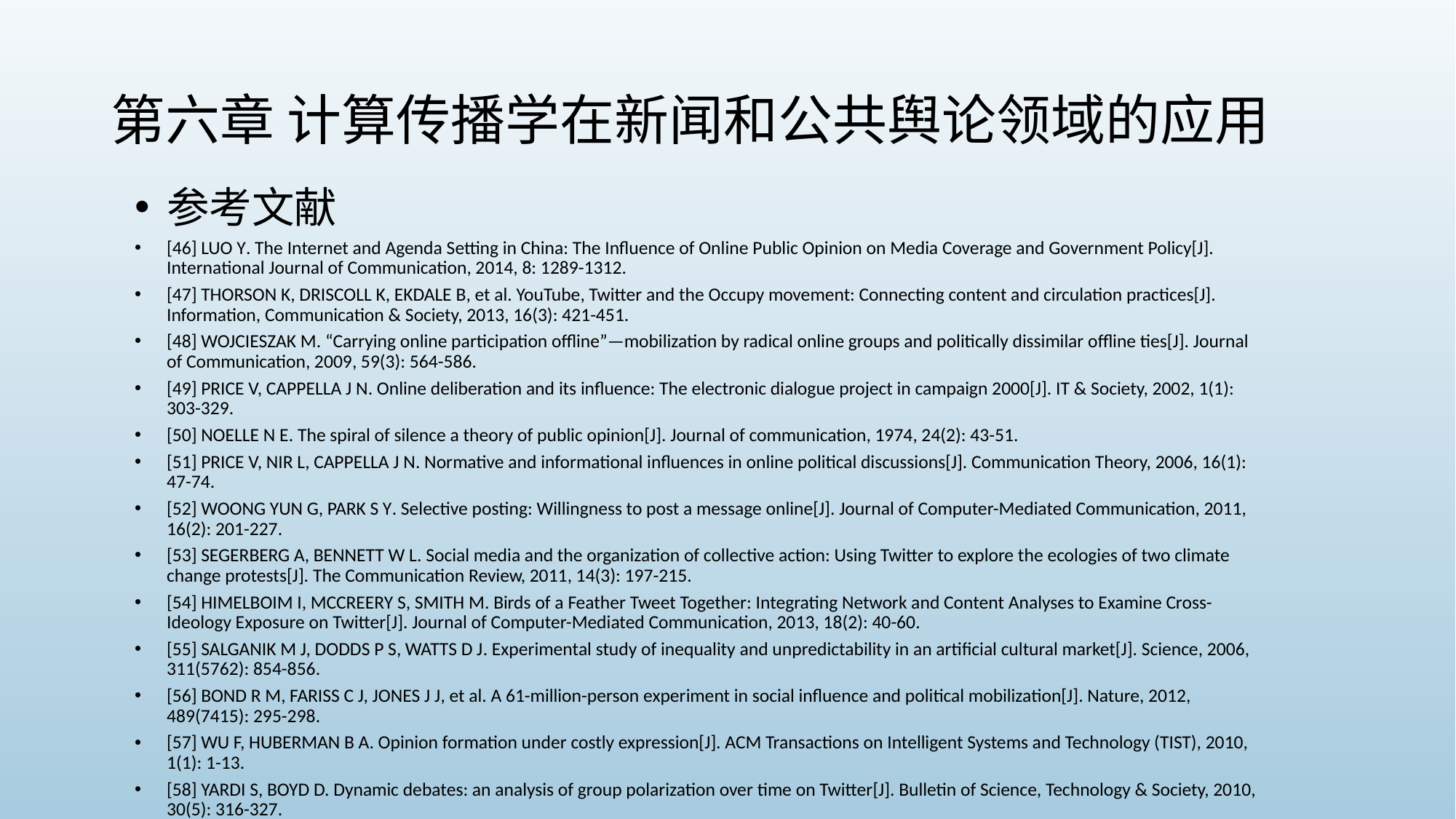

# 第六章 计算传播学在新闻和公共舆论领域的应用
参考文献
[46] Luo Y. The Internet and Agenda Setting in China: The Influence of Online Public Opinion on Media Coverage and Government Policy[J]. International Journal of Communication, 2014, 8: 1289-1312.
[47] Thorson K, Driscoll K, Ekdale B, et al. YouTube, Twitter and the Occupy movement: Connecting content and circulation practices[J]. Information, Communication & Society, 2013, 16(3): 421-451.
[48] Wojcieszak M. “Carrying online participation offline”—mobilization by radical online groups and politically dissimilar offline ties[J]. Journal of Communication, 2009, 59(3): 564-586.
[49] Price V, Cappella J N. Online deliberation and its influence: The electronic dialogue project in campaign 2000[J]. IT & Society, 2002, 1(1): 303-329.
[50] Noelle N E. The spiral of silence a theory of public opinion[J]. Journal of communication, 1974, 24(2): 43-51.
[51] Price V, Nir L, Cappella J N. Normative and informational influences in online political discussions[J]. Communication Theory, 2006, 16(1): 47-74.
[52] Woong Yun G, Park S Y. Selective posting: Willingness to post a message online[J]. Journal of Computer-Mediated Communication, 2011, 16(2): 201-227.
[53] Segerberg A, Bennett W L. Social media and the organization of collective action: Using Twitter to explore the ecologies of two climate change protests[J]. The Communication Review, 2011, 14(3): 197-215.
[54] Himelboim I, Mccreery S, Smith M. Birds of a Feather Tweet Together: Integrating Network and Content Analyses to Examine Cross-Ideology Exposure on Twitter[J]. Journal of Computer-Mediated Communication, 2013, 18(2): 40-60.
[55] Salganik M J, Dodds P S, Watts D J. Experimental study of inequality and unpredictability in an artificial cultural market[J]. Science, 2006, 311(5762): 854-856.
[56] Bond R M, Fariss C J, Jones J J, et al. A 61-million-person experiment in social influence and political mobilization[J]. Nature, 2012, 489(7415): 295-298.
[57] Wu F, Huberman B A. Opinion formation under costly expression[J]. ACM Transactions on Intelligent Systems and Technology (TIST), 2010, 1(1): 1-13.
[58] YARDI S, BOYD D. Dynamic debates: an analysis of group polarization over time on Twitter[J]. Bulletin of Science, Technology & Society, 2010, 30(5): 316-327.